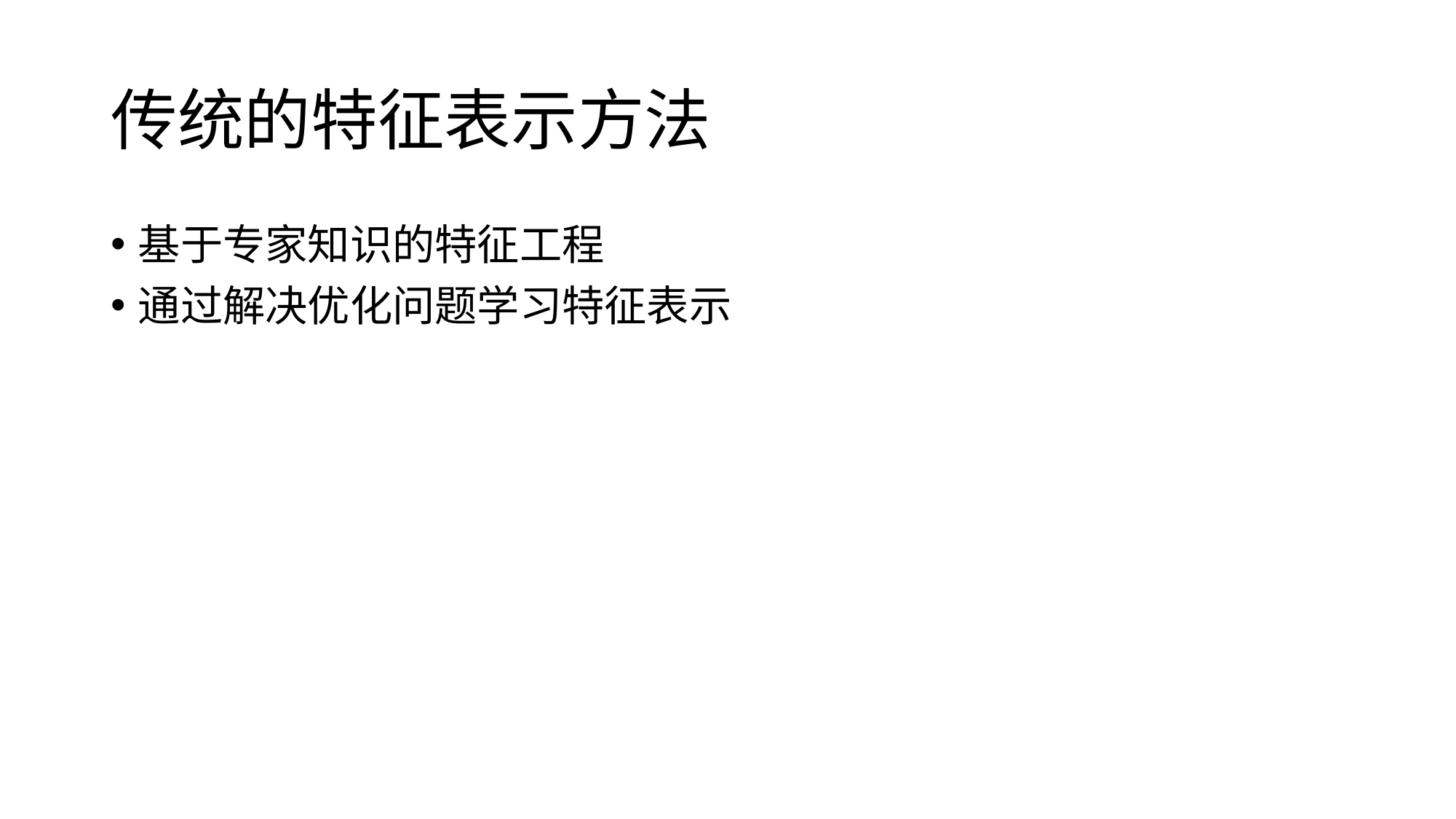

# 传统的特征表示方法
基于专家知识的特征工程
通过解决优化问题学习特征表示